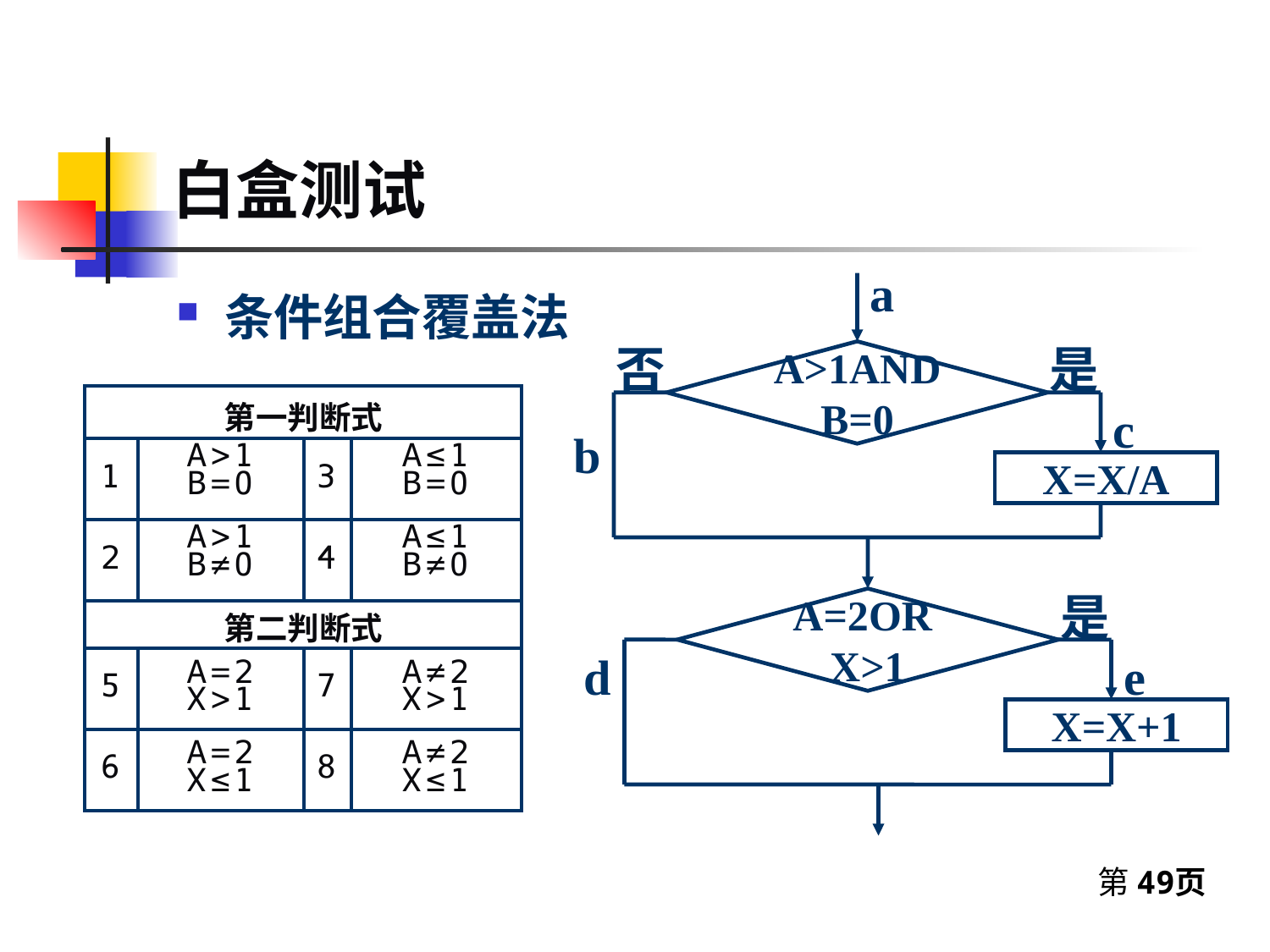

# 白盒测试
a

否
是
A>1AND
B=0

c
b
X=X/A

是
A=2OR
X>1
d
e

X=X+1

条件组合覆盖法
| 第一判断式 |  |  |  |
| --- | --- | --- | --- |
| 1 | A>1 B=0 | 3 | A≤1 B=0 |
| 2 | A>1 B≠0 | 4 | A≤1 B≠0 |
| 第二判断式 |  |  |  |
| 5 | A=2 X>1 | 7 | A≠2 X>1 |
| 6 | A=2 X≤1 | 8 | A≠2 X≤1 |